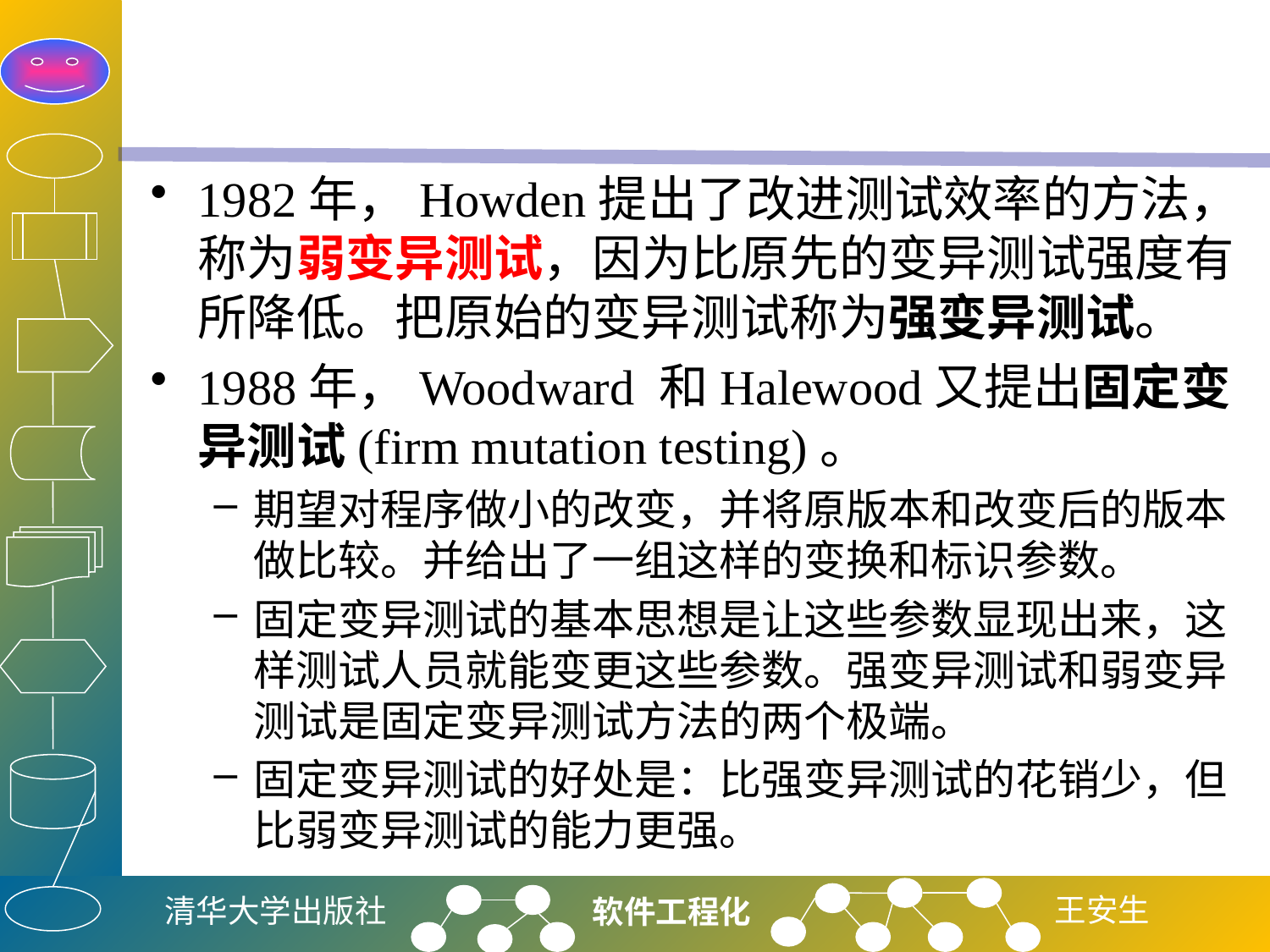

#
1982年，Howden提出了改进测试效率的方法，称为弱变异测试，因为比原先的变异测试强度有所降低。把原始的变异测试称为强变异测试。
1988年，Woodward 和Halewood又提出固定变异测试(firm mutation testing)。
期望对程序做小的改变，并将原版本和改变后的版本做比较。并给出了一组这样的变换和标识参数。
固定变异测试的基本思想是让这些参数显现出来，这样测试人员就能变更这些参数。强变异测试和弱变异测试是固定变异测试方法的两个极端。
固定变异测试的好处是：比强变异测试的花销少，但比弱变异测试的能力更强。